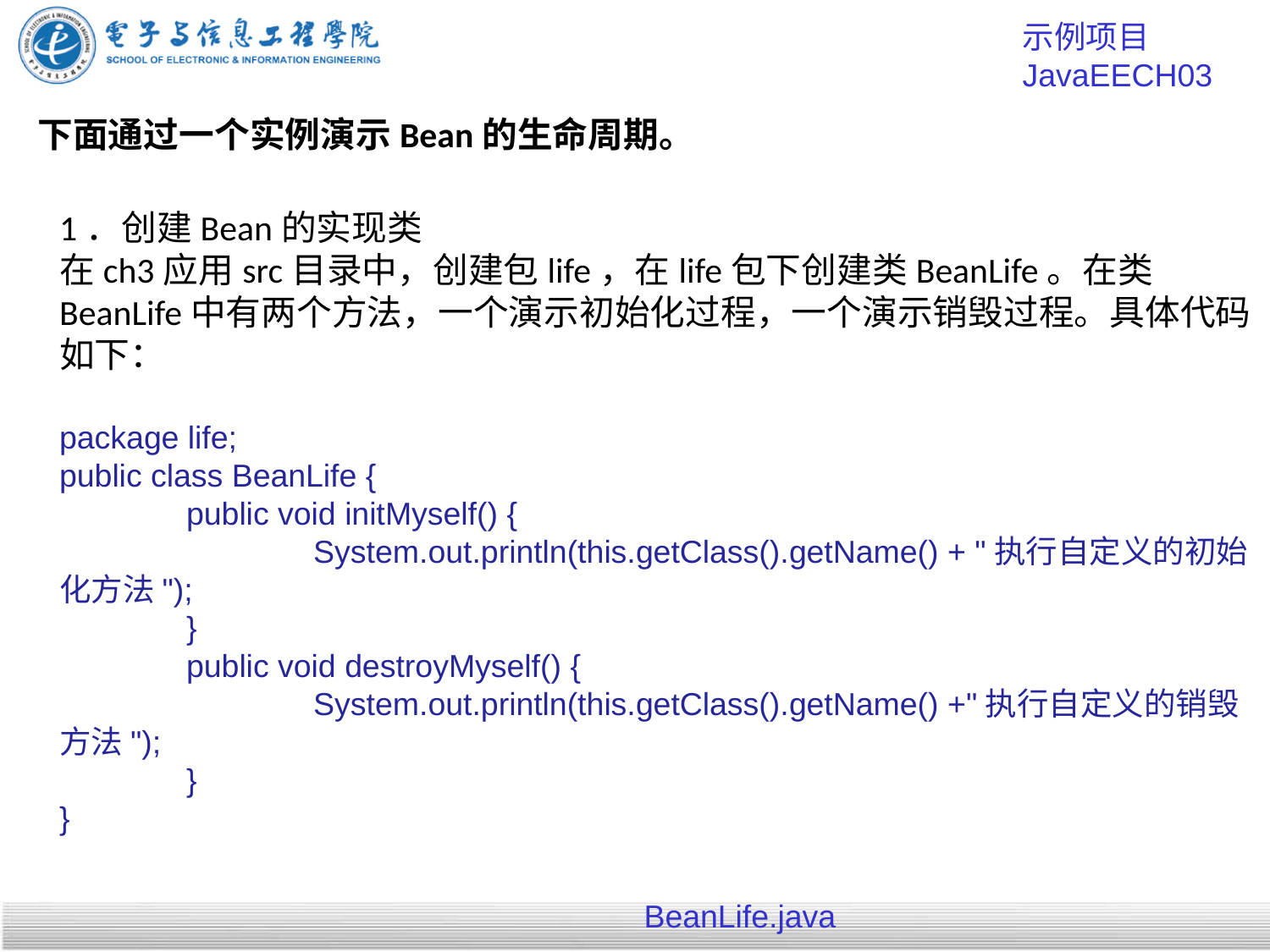

示例项目 JavaEECH03
下面通过一个实例演示Bean的生命周期。
1．创建Bean的实现类
在ch3应用src目录中，创建包life，在life包下创建类BeanLife。在类BeanLife中有两个方法，一个演示初始化过程，一个演示销毁过程。具体代码如下：

package life;
public class BeanLife {
	public void initMyself() {
		System.out.println(this.getClass().getName() + "执行自定义的初始化方法");
	}
	public void destroyMyself() {
		System.out.println(this.getClass().getName() +"执行自定义的销毁方法");
	}
}
BeanLife.java